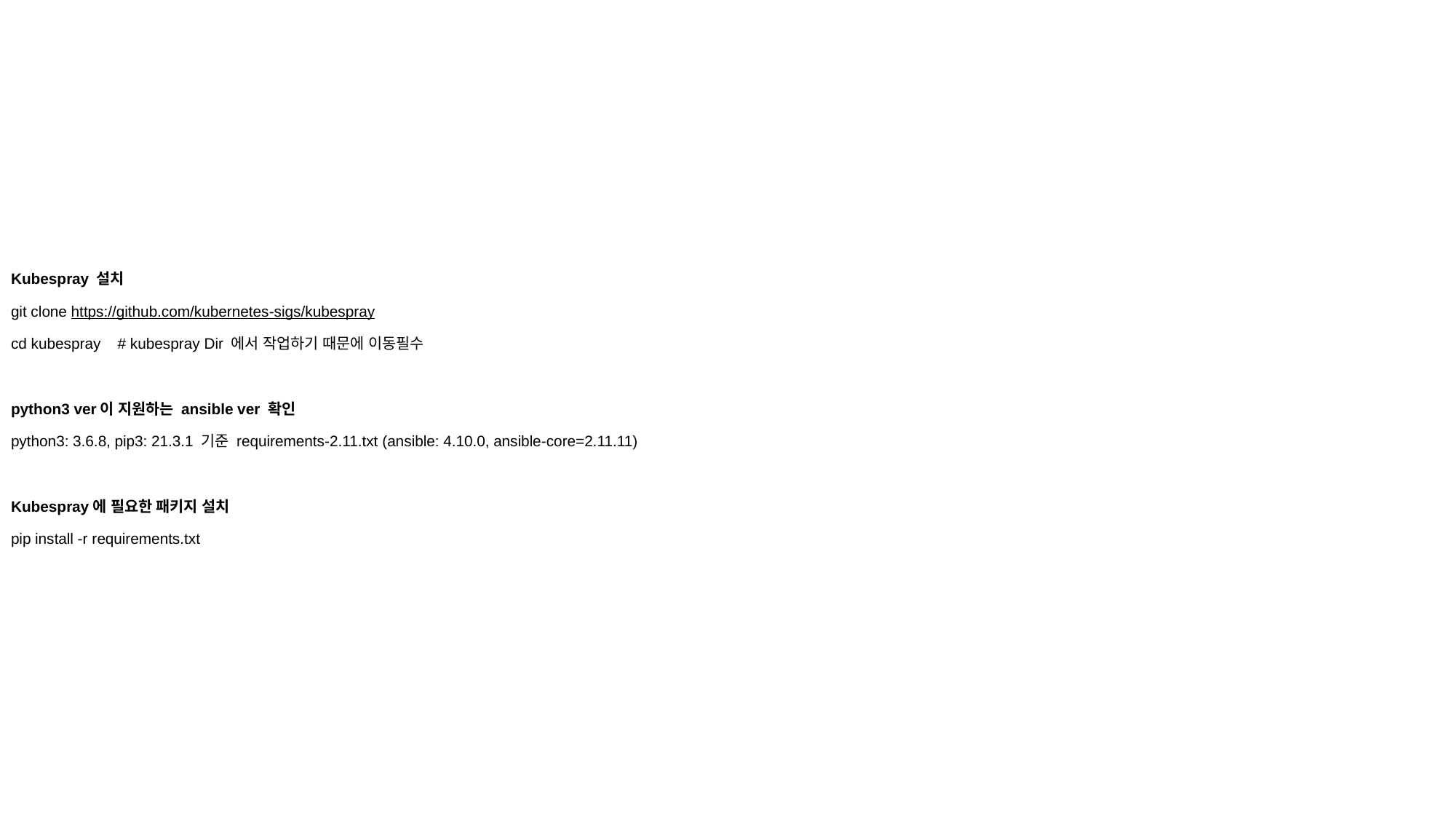

# Kubespray 설치 git clone https://github.com/kubernetes-sigs/kubespray cd kubespray    # kubespray Dir 에서 작업하기 때문에 이동필수 python3 ver이 지원하는 ansible ver 확인 python3: 3.6.8, pip3: 21.3.1 기준 requirements-2.11.txt (ansible: 4.10.0, ansible-core=2.11.11) Kubespray에 필요한 패키지 설치 pip install -r requirements.txt